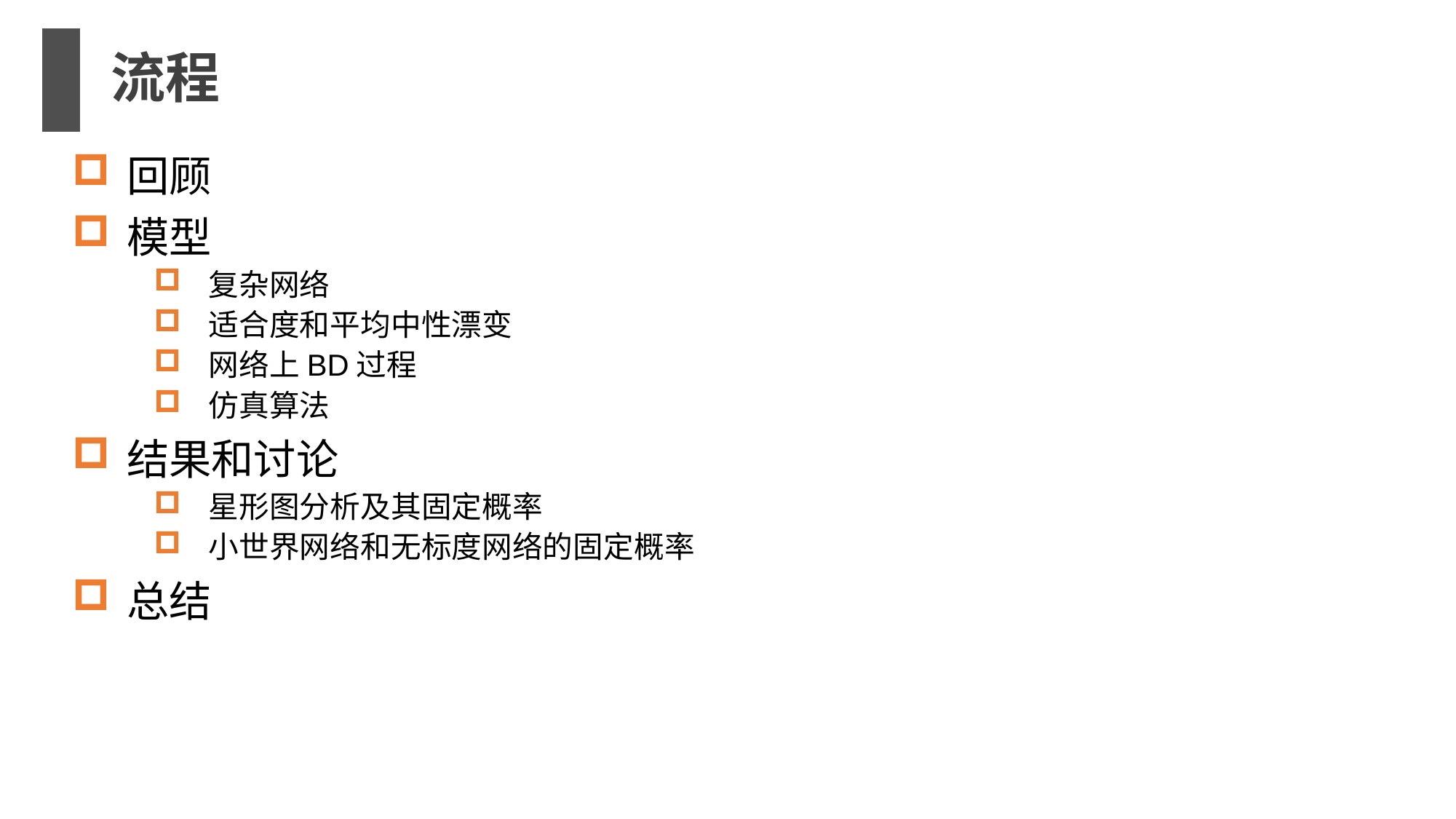

# 流程
回顾
模型
复杂网络
适合度和平均中性漂变
网络上BD过程
仿真算法
结果和讨论
星形图分析及其固定概率
小世界网络和无标度网络的固定概率
总结